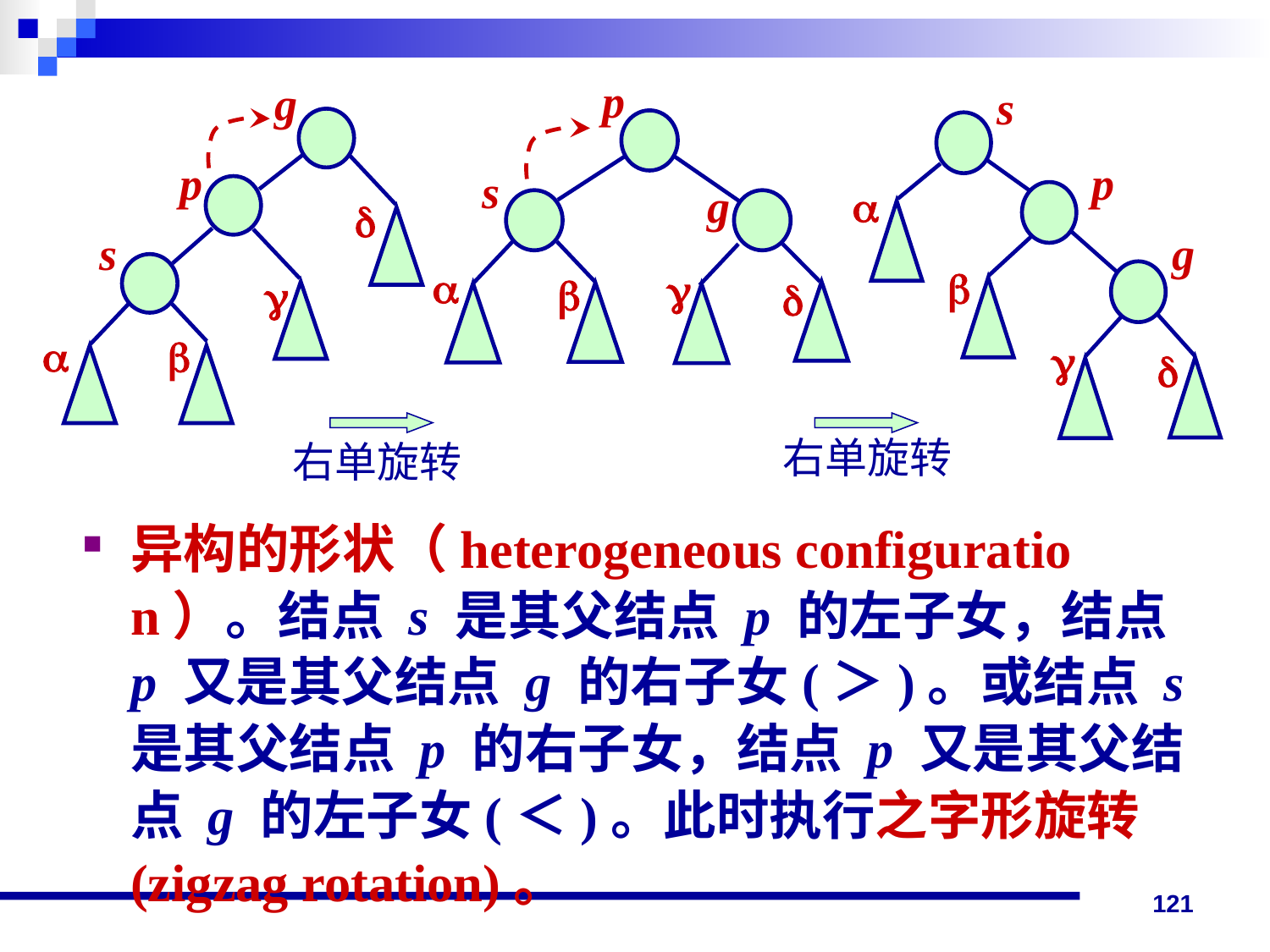

p

g

p

δ

s

γ

α

β

s

p

α

g

β

γ

δ

s

g

α

γ

β

δ

右单旋转
右单旋转
异构的形状（heterogeneous configuration）。结点 s 是其父结点 p 的左子女，结点 p 又是其父结点 g 的右子女(＞)。或结点 s 是其父结点 p 的右子女，结点 p 又是其父结点 g 的左子女(＜)。此时执行之字形旋转(zigzag rotation)。
121